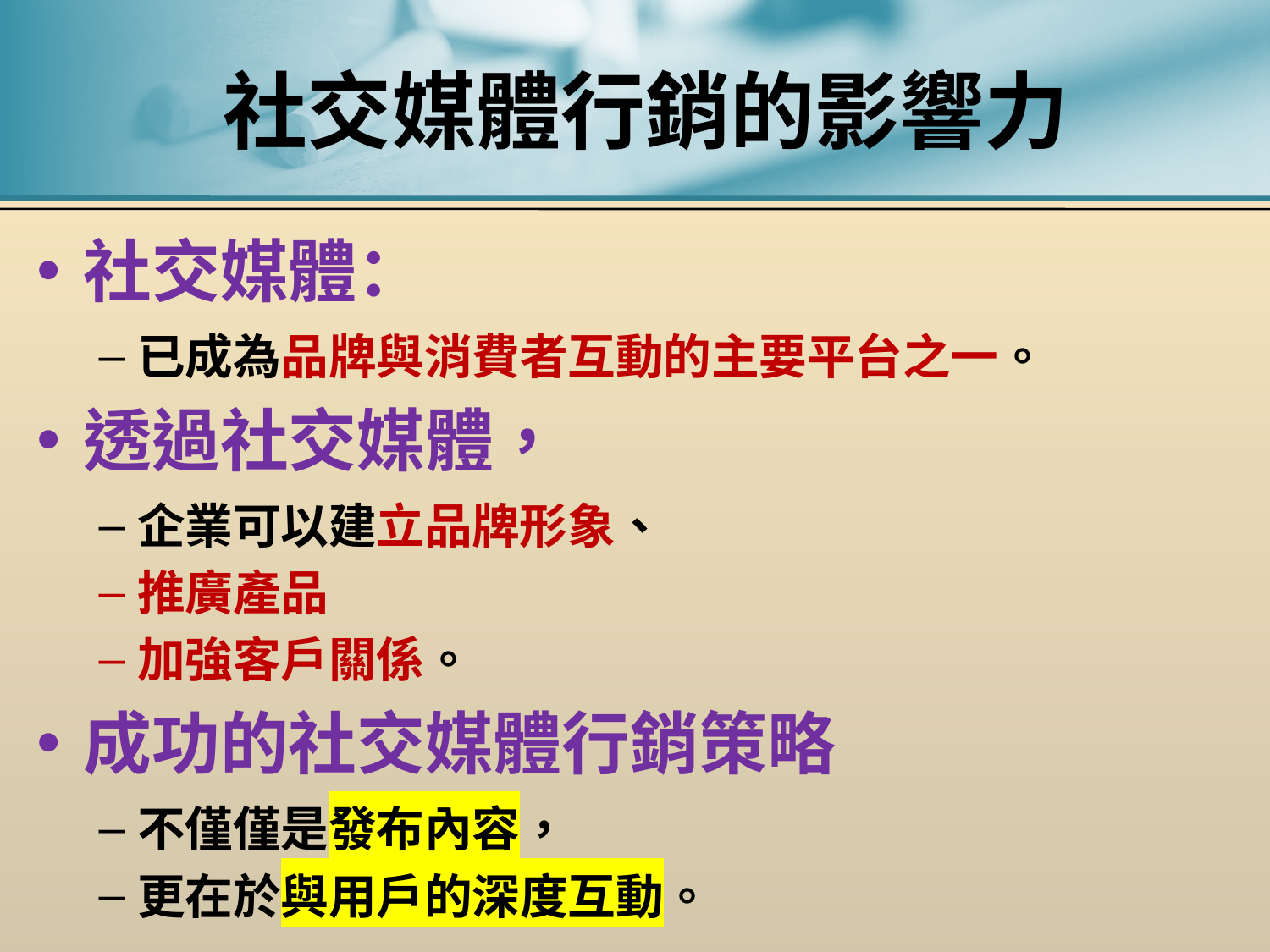

# 社交媒體行銷的影響力
社交媒體：
已成為品牌與消費者互動的主要平台之一。
透過社交媒體，
企業可以建立品牌形象、
推廣產品
加強客戶關係。
成功的社交媒體行銷策略
不僅僅是發布內容，
更在於與用戶的深度互動。